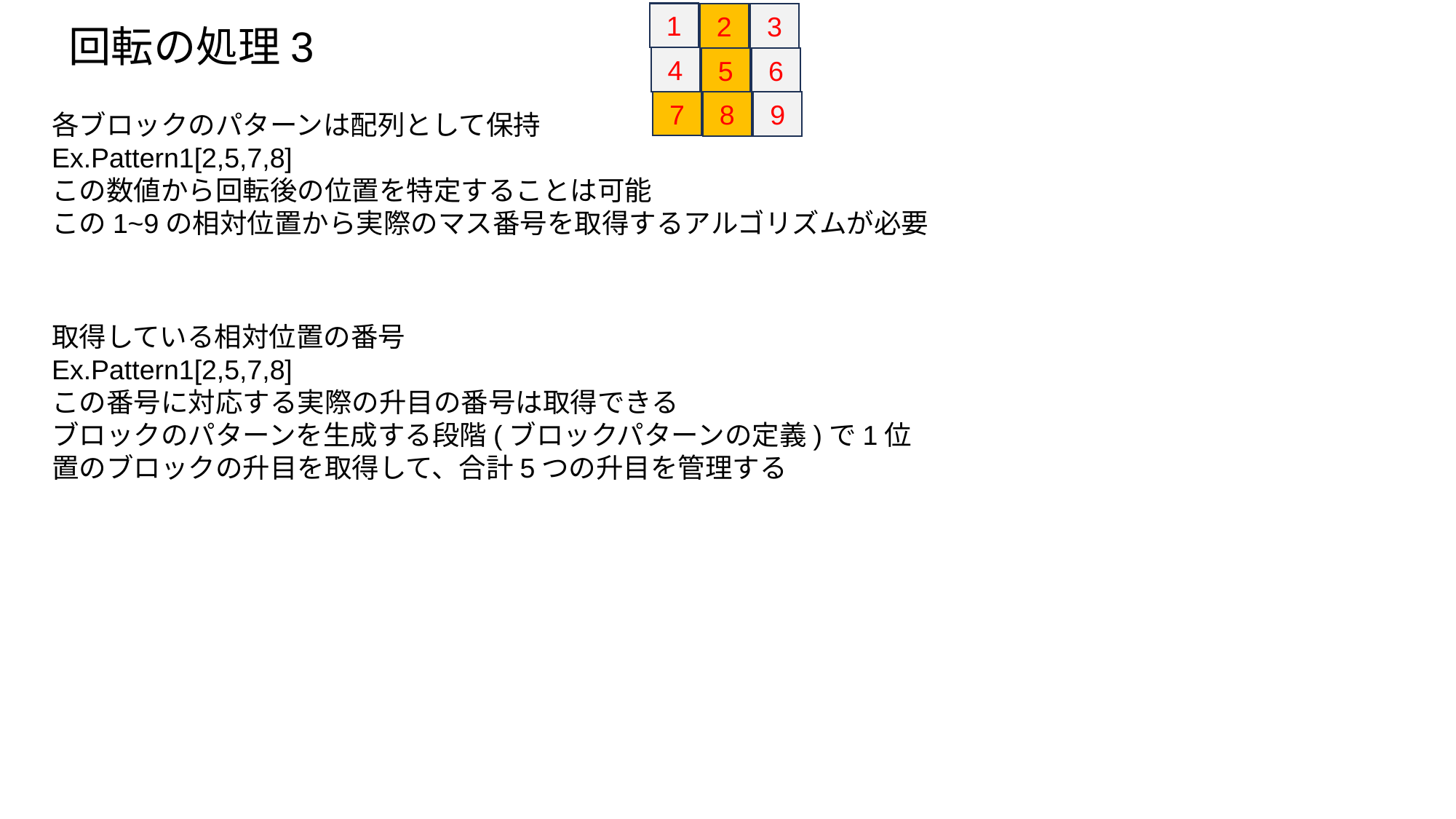

1
2
3
回転の処理3
4
5
6
7
8
9
各ブロックのパターンは配列として保持
Ex.Pattern1[2,5,7,8]
この数値から回転後の位置を特定することは可能
この1~9の相対位置から実際のマス番号を取得するアルゴリズムが必要
取得している相対位置の番号
Ex.Pattern1[2,5,7,8]
この番号に対応する実際の升目の番号は取得できる
ブロックのパターンを生成する段階(ブロックパターンの定義)で1位置のブロックの升目を取得して、合計5つの升目を管理する